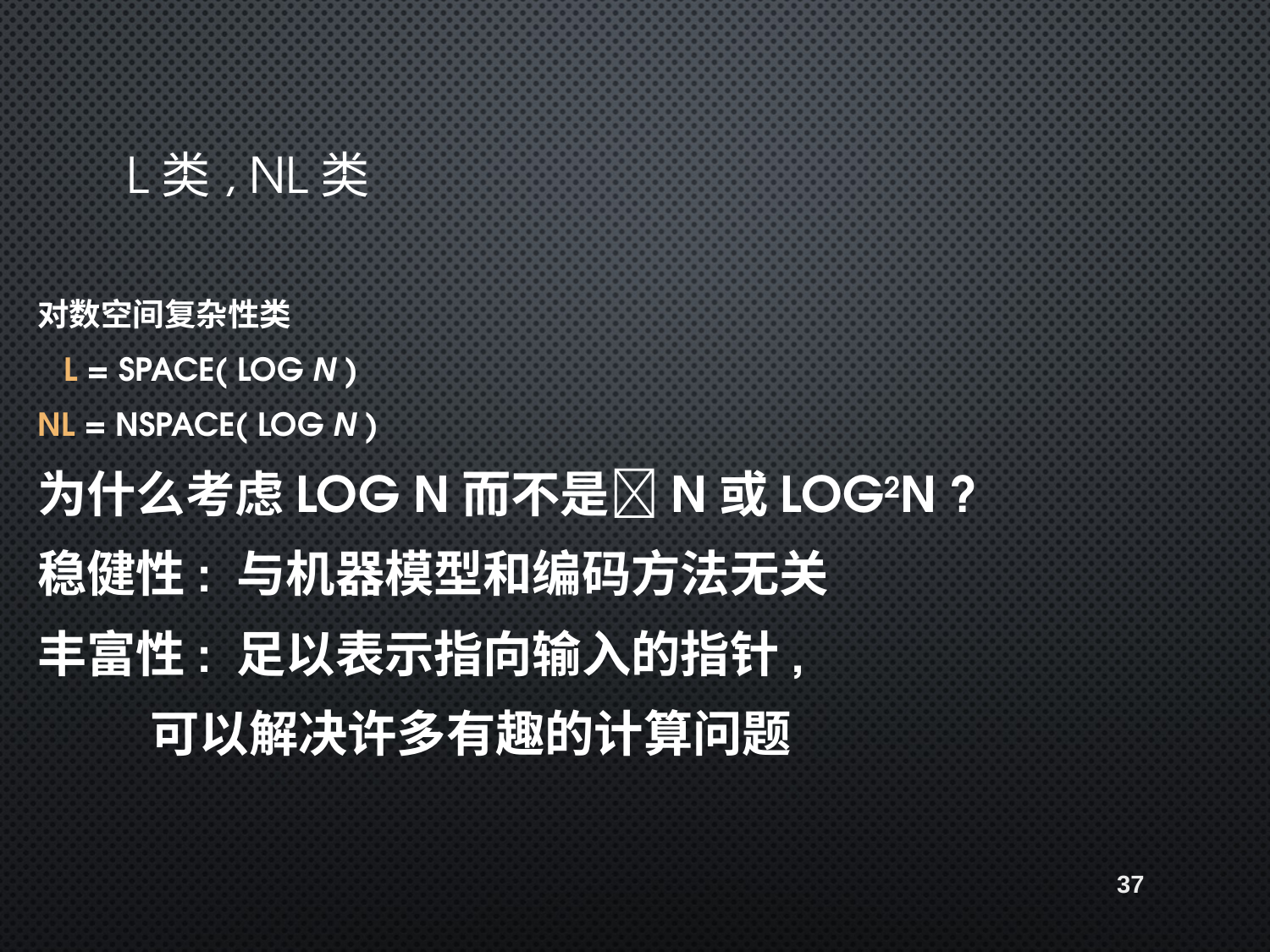

# L类, NL类
对数空间复杂性类
   L = SPACE( log n )
NL = NSPACE( log n )
为什么考虑log n而不是√n或log2n ?
稳健性: 与机器模型和编码方法无关
丰富性: 足以表示指向输入的指针,
         可以解决许多有趣的计算问题
37